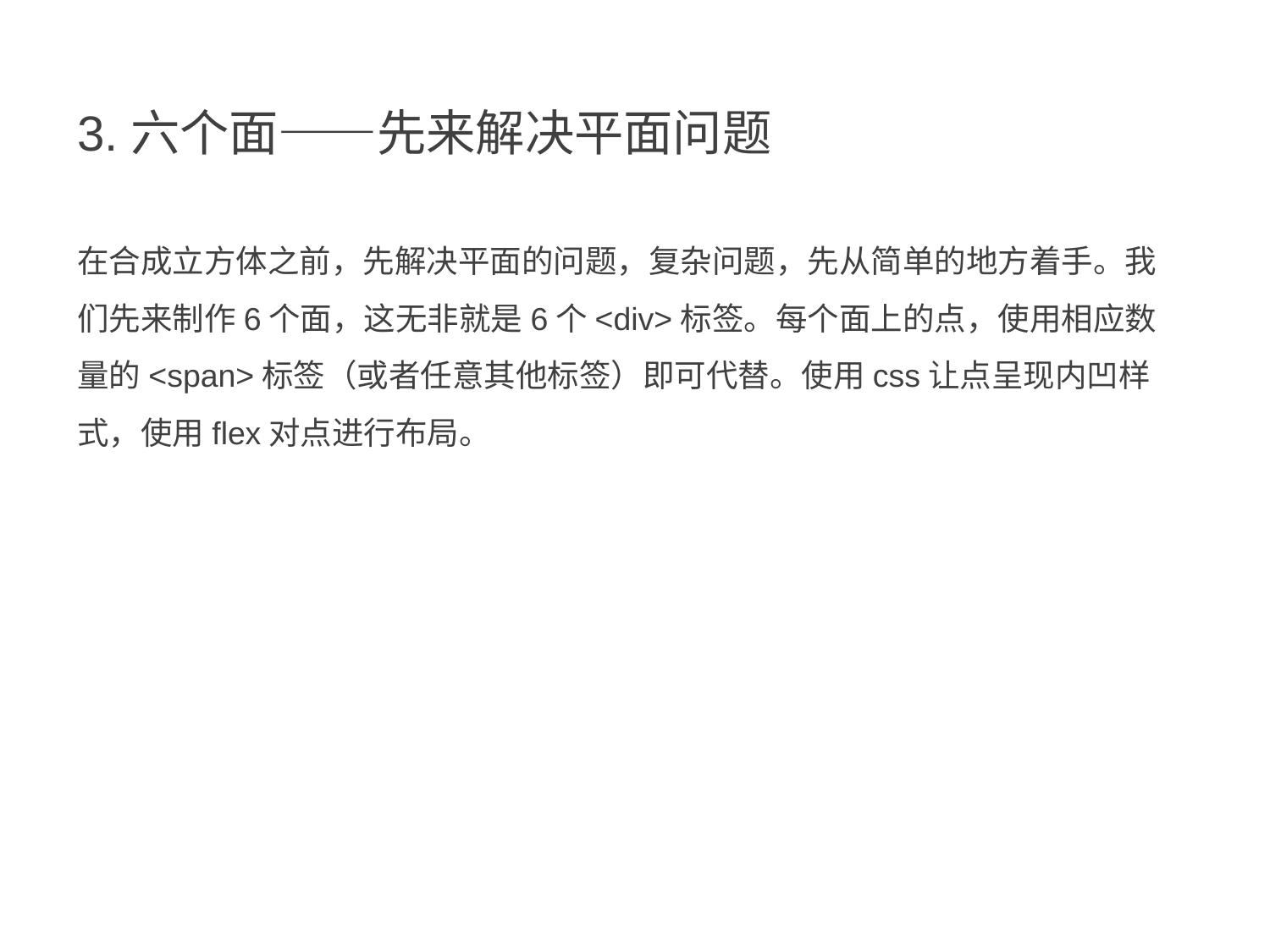

3.六个面——先来解决平面问题
在合成立方体之前，先解决平面的问题，复杂问题，先从简单的地方着手。我们先来制作6个面，这无非就是6个<div>标签。每个面上的点，使用相应数量的<span>标签（或者任意其他标签）即可代替。使用css让点呈现内凹样式，使用flex对点进行布局。